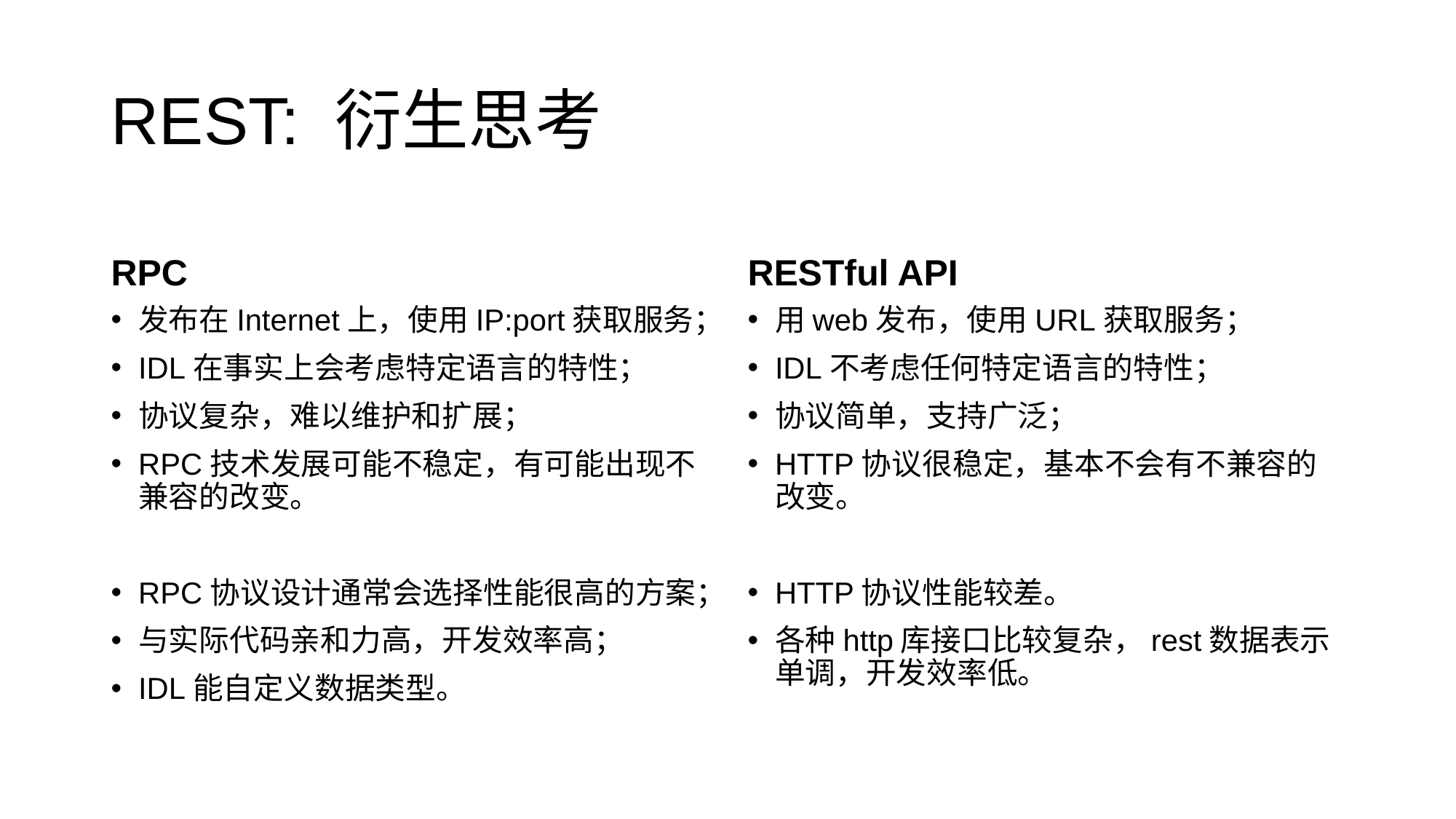

# REST: 衍生思考
RPC
RESTful API
发布在Internet上，使用IP:port获取服务；
IDL在事实上会考虑特定语言的特性；
协议复杂，难以维护和扩展；
RPC技术发展可能不稳定，有可能出现不兼容的改变。

RPC协议设计通常会选择性能很高的方案；
与实际代码亲和力高，开发效率高；
IDL能自定义数据类型。
用web发布，使用URL获取服务；
IDL不考虑任何特定语言的特性；
协议简单，支持广泛；
HTTP协议很稳定，基本不会有不兼容的改变。

HTTP协议性能较差。
各种http库接口比较复杂，rest数据表示单调，开发效率低。